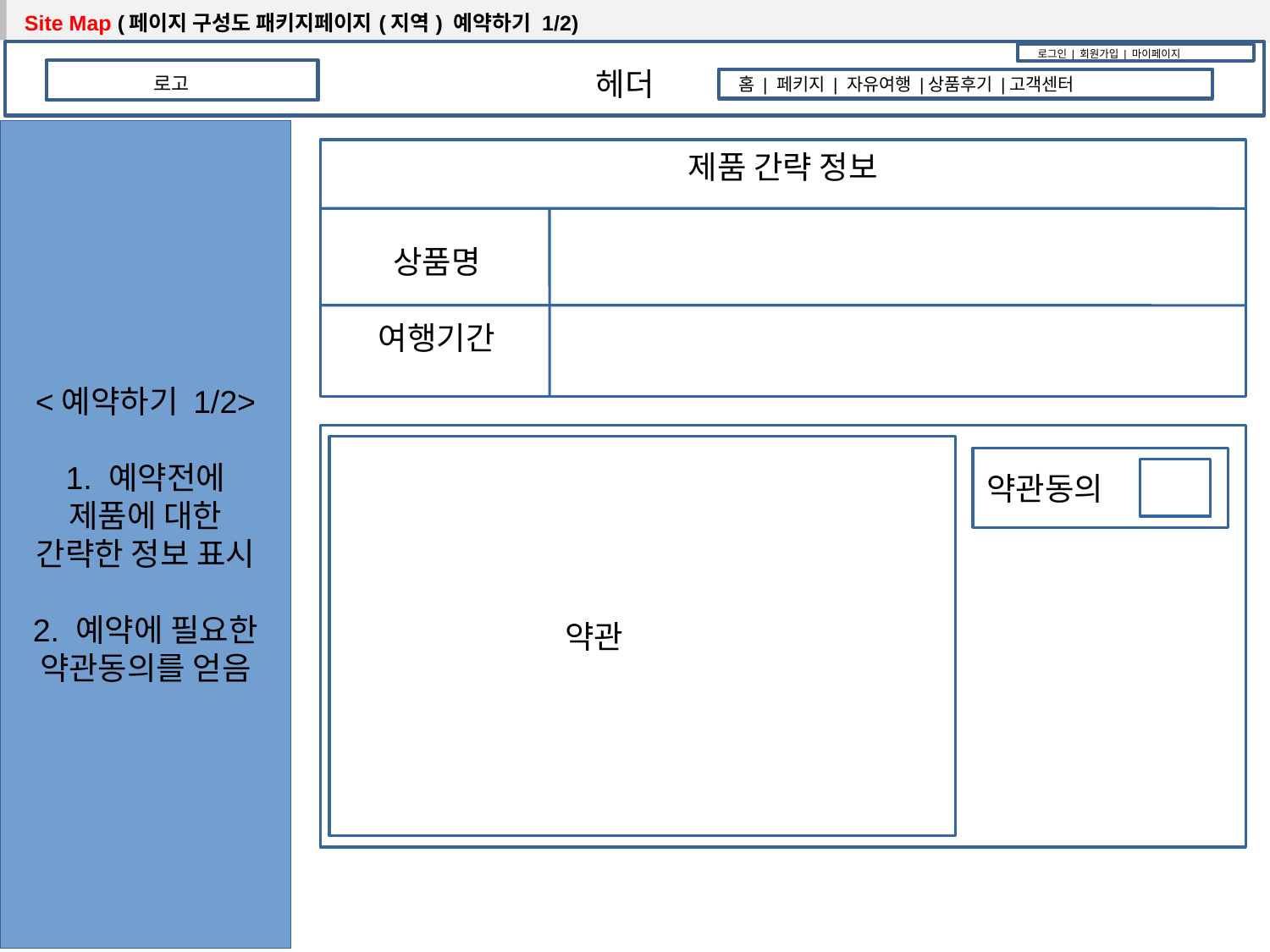

| Site Map (페이지 구성도 패키지페이지(지역) 예약하기 1/2) |
| --- |

로그인 | 회원가입 | 마이페이지

헤더

로고
홈 | 페키지 | 자유여행 |상품후기 |고객센터

<예약하기 1/2>

1. 예약전에
제품에 대한
간략한 정보 표시

2. 예약에 필요한
약관동의를 얻음
제품 간략 정보

상품명

여행기간

                               약관

약관동의